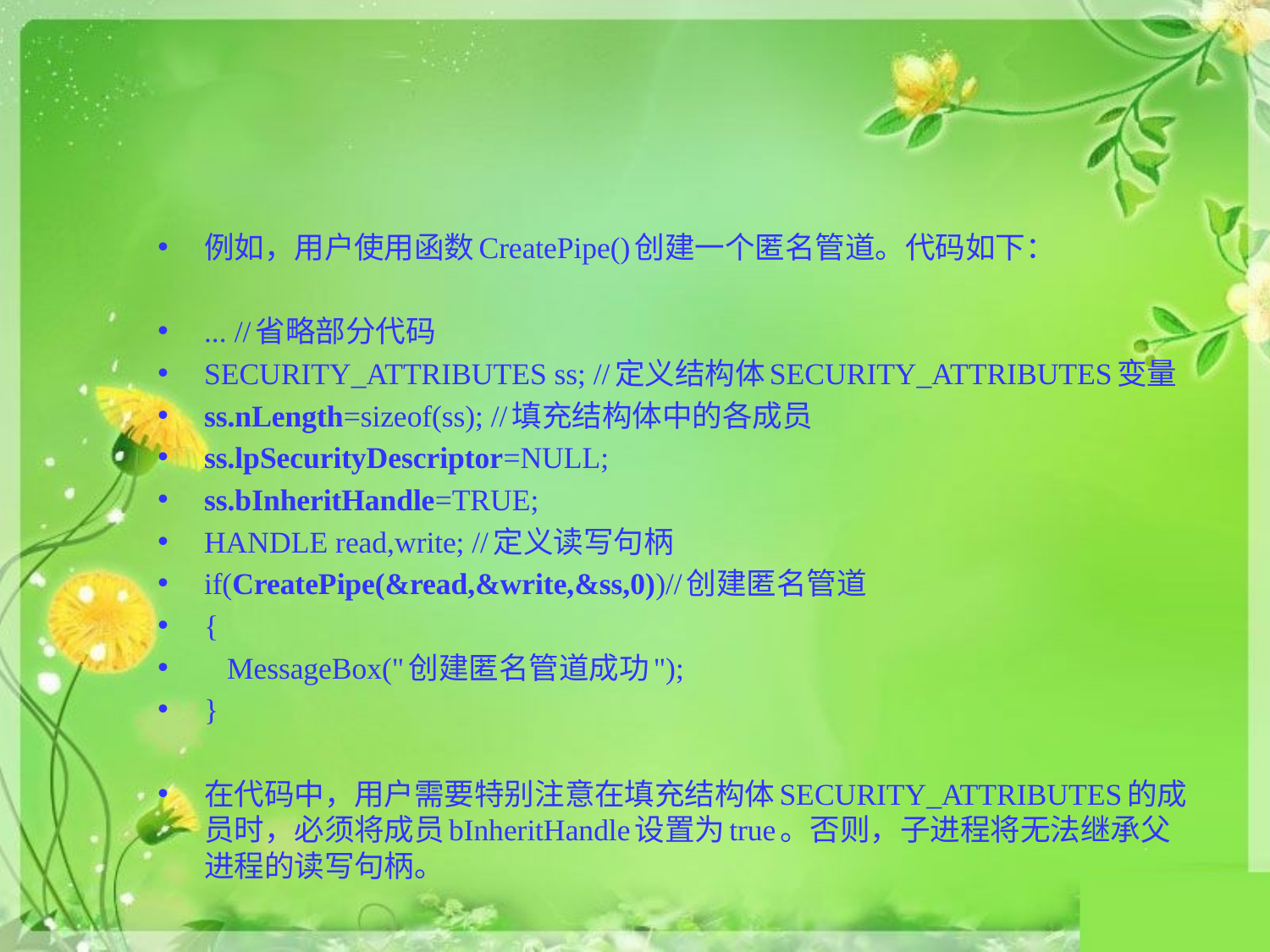

#
例如，用户使用函数CreatePipe()创建一个匿名管道。代码如下：

... //省略部分代码
SECURITY_ATTRIBUTES ss; //定义结构体SECURITY_ATTRIBUTES变量
ss.nLength=sizeof(ss); //填充结构体中的各成员
ss.lpSecurityDescriptor=NULL;
ss.bInheritHandle=TRUE;
HANDLE read,write; //定义读写句柄
if(CreatePipe(&read,&write,&ss,0))//创建匿名管道
{
   MessageBox("创建匿名管道成功");
}

在代码中，用户需要特别注意在填充结构体SECURITY_ATTRIBUTES的成员时，必须将成员bInheritHandle设置为true。否则，子进程将无法继承父进程的读写句柄。